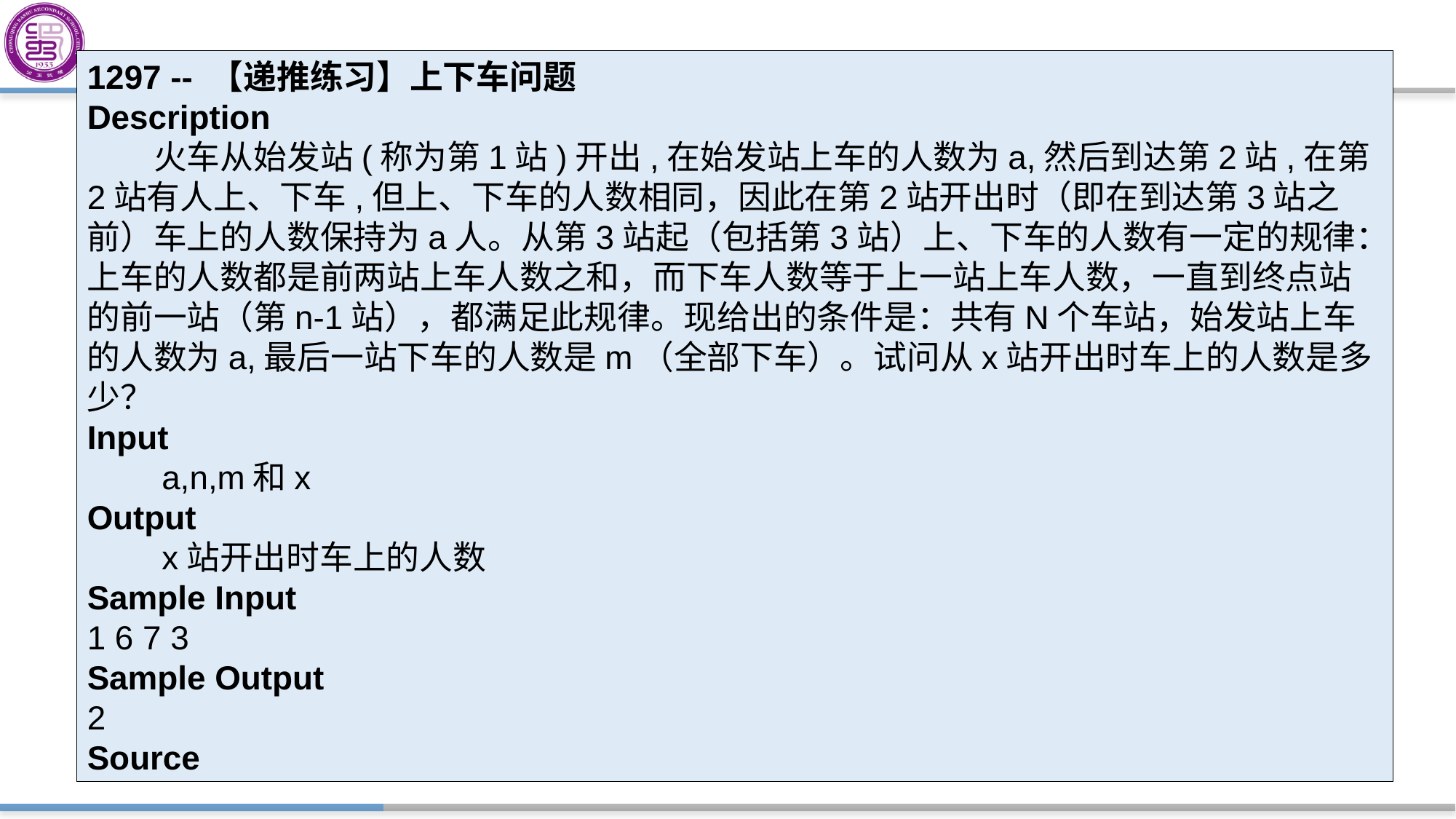

1297 -- 【递推练习】上下车问题
Description
　　火车从始发站(称为第1站)开出,在始发站上车的人数为a,然后到达第2站,在第2站有人上、下车,但上、下车的人数相同，因此在第2站开出时（即在到达第3站之前）车上的人数保持为a人。从第3站起（包括第3站）上、下车的人数有一定的规律：上车的人数都是前两站上车人数之和，而下车人数等于上一站上车人数，一直到终点站的前一站（第n-1站），都满足此规律。现给出的条件是：共有N个车站，始发站上车的人数为a,最后一站下车的人数是m（全部下车）。试问从x站开出时车上的人数是多少？
Input
　　a,n,m和x
Output
　　x站开出时车上的人数
Sample Input
1 6 7 3
Sample Output
2
Source